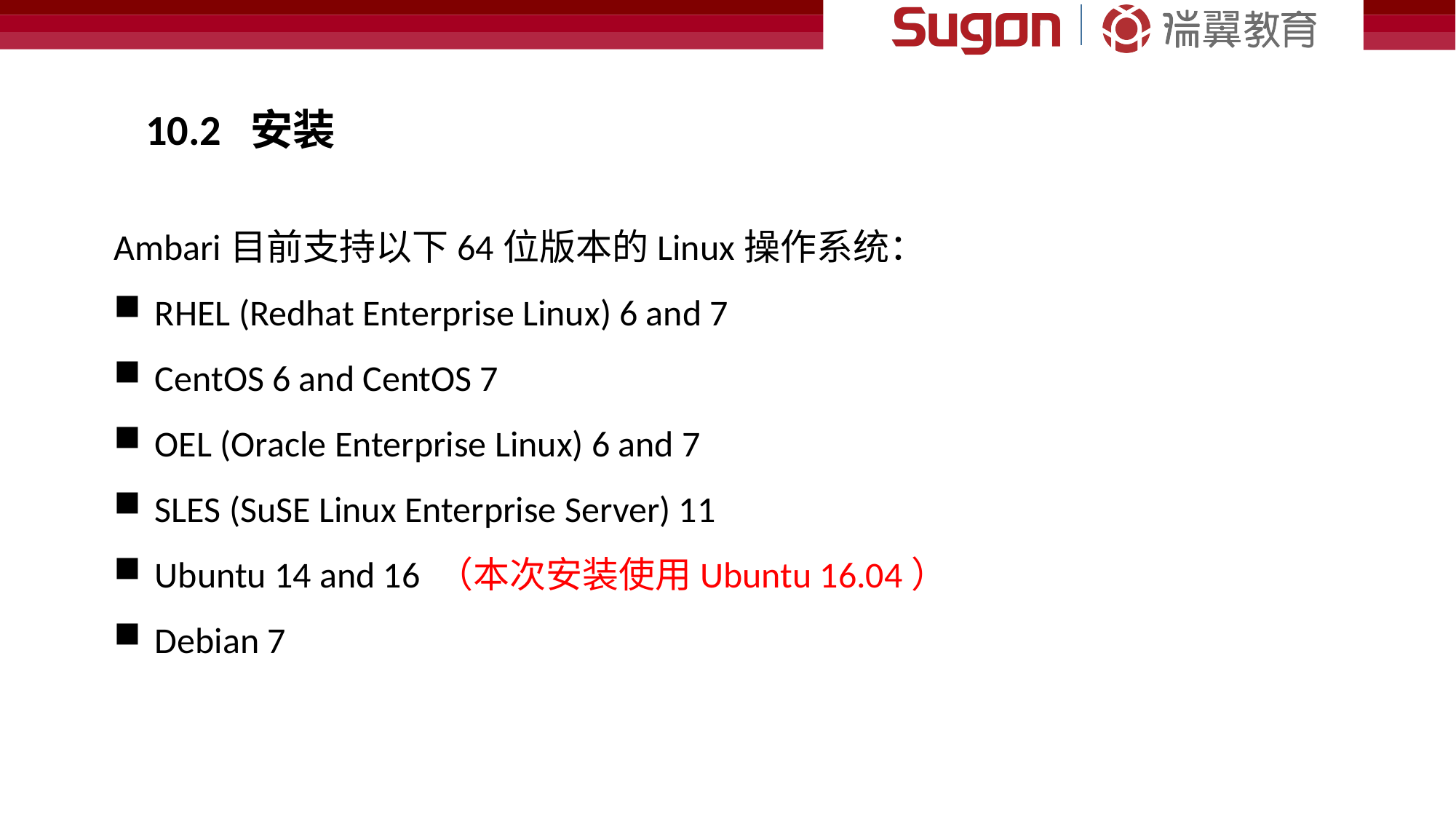

10.2  安装
Ambari目前支持以下64位版本的Linux操作系统：
RHEL (Redhat Enterprise Linux) 6 and 7
CentOS 6 and CentOS 7
OEL (Oracle Enterprise Linux) 6 and 7
SLES (SuSE Linux Enterprise Server) 11
Ubuntu 14 and 16 （本次安装使用Ubuntu 16.04）
Debian 7